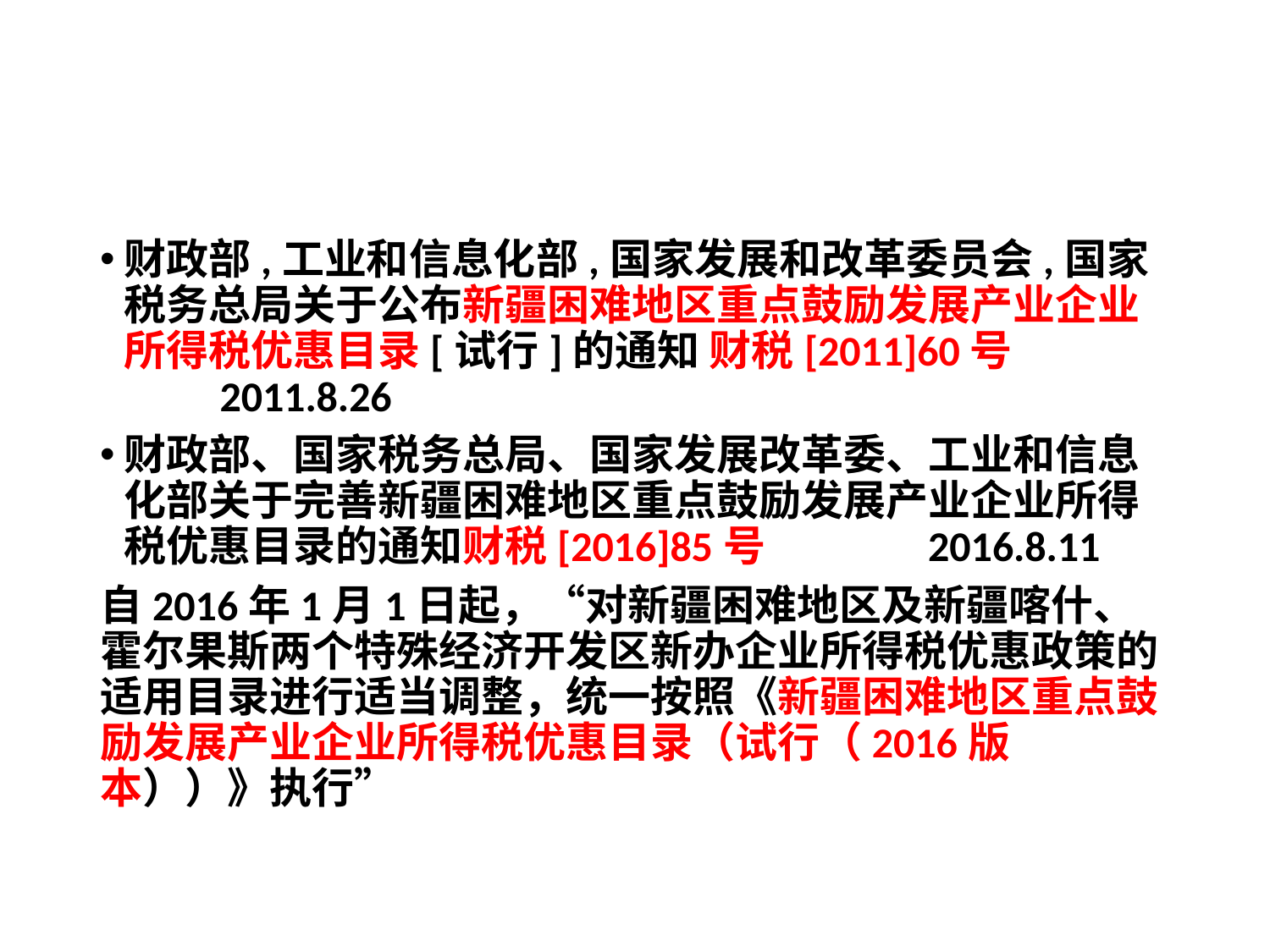

#
财政部,工业和信息化部,国家发展和改革委员会,国家税务总局关于公布新疆困难地区重点鼓励发展产业企业所得税优惠目录[试行]的通知 财税[2011]60号                          2011.8.26
财政部、国家税务总局、国家发展改革委、工业和信息化部关于完善新疆困难地区重点鼓励发展产业企业所得税优惠目录的通知财税[2016]85号                2016.8.11
自2016年1月1日起，“对新疆困难地区及新疆喀什、霍尔果斯两个特殊经济开发区新办企业所得税优惠政策的适用目录进行适当调整，统一按照《新疆困难地区重点鼓励发展产业企业所得税优惠目录（试行（2016版本））》执行”